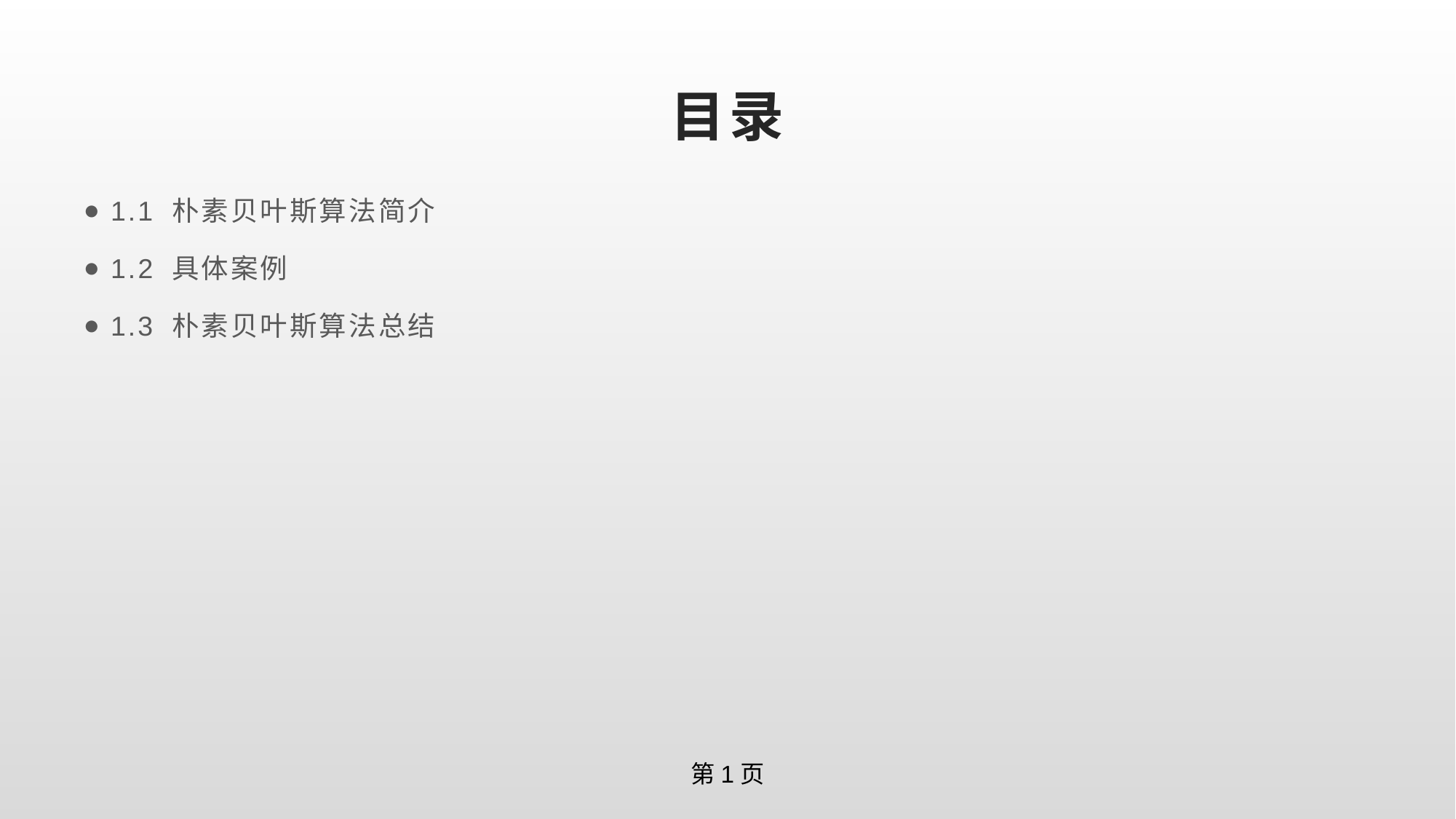

# 目录
1.1 朴素贝叶斯算法简介
1.2 具体案例
1.3 朴素贝叶斯算法总结
第1页